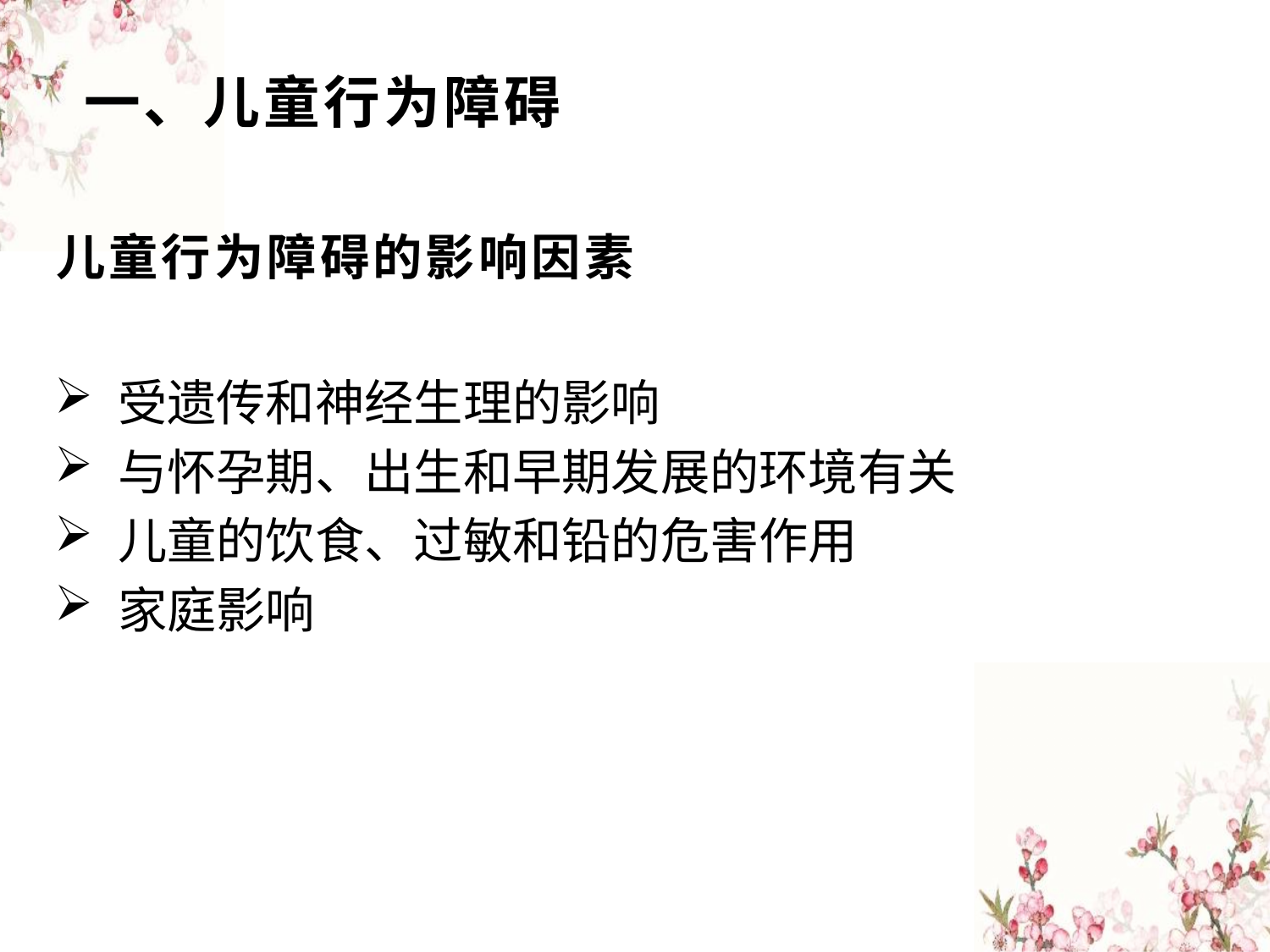

一、儿童行为障碍
一、儿童行为障碍
# 儿童行为障碍的影响因素

受遗传和神经生理的影响
与怀孕期、出生和早期发展的环境有关
儿童的饮食、过敏和铅的危害作用
家庭影响